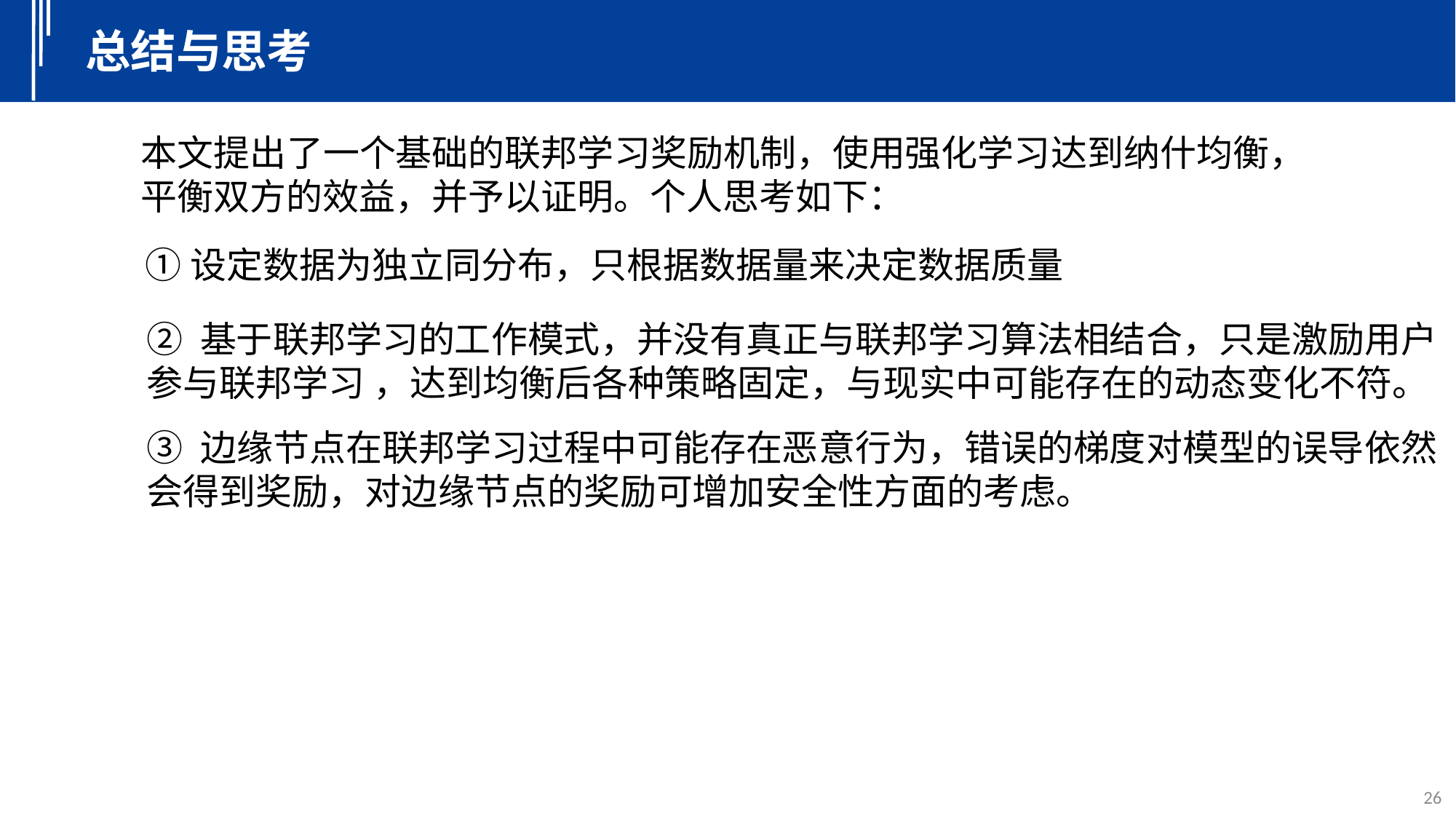

总结与思考
本文提出了一个基础的联邦学习奖励机制，使用强化学习达到纳什均衡，平衡双方的效益，并予以证明。个人思考如下：
①设定数据为独立同分布，只根据数据量来决定数据质量
② 基于联邦学习的工作模式，并没有真正与联邦学习算法相结合，只是激励用户
参与联邦学习 ，达到均衡后各种策略固定，与现实中可能存在的动态变化不符。
③ 边缘节点在联邦学习过程中可能存在恶意行为，错误的梯度对模型的误导依然
会得到奖励，对边缘节点的奖励可增加安全性方面的考虑。
26